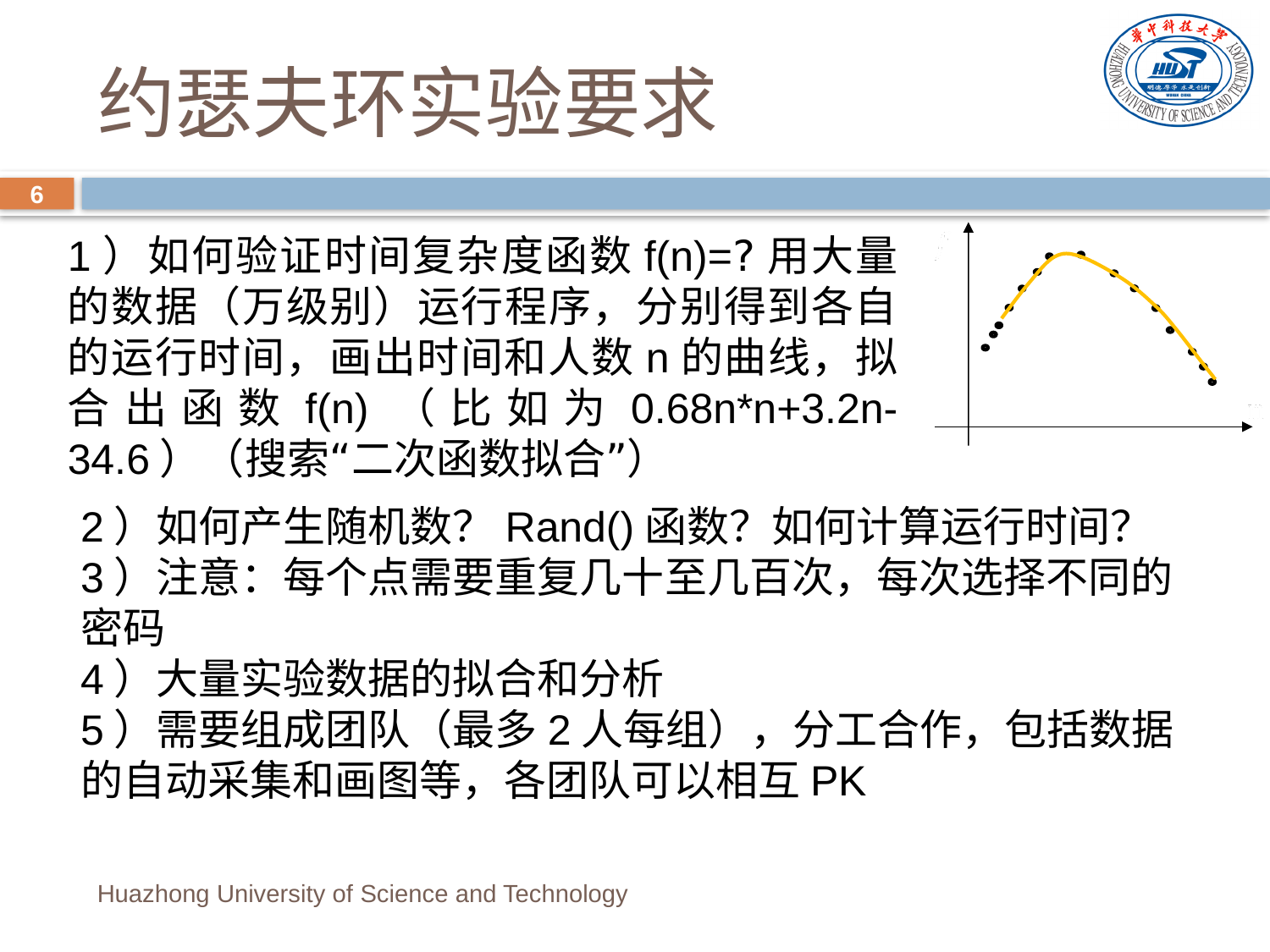

# 约瑟夫环实验要求
6
1）如何验证时间复杂度函数f(n)=?用大量的数据（万级别）运行程序，分别得到各自的运行时间，画出时间和人数n的曲线，拟合出函数f(n)（比如为0.68n*n+3.2n-34.6）（搜索“二次函数拟合”）

2）如何产生随机数？Rand()函数？如何计算运行时间？
3）注意：每个点需要重复几十至几百次，每次选择不同的密码
4）大量实验数据的拟合和分析
5）需要组成团队（最多2人每组），分工合作，包括数据的自动采集和画图等，各团队可以相互PK
Huazhong University of Science and Technology